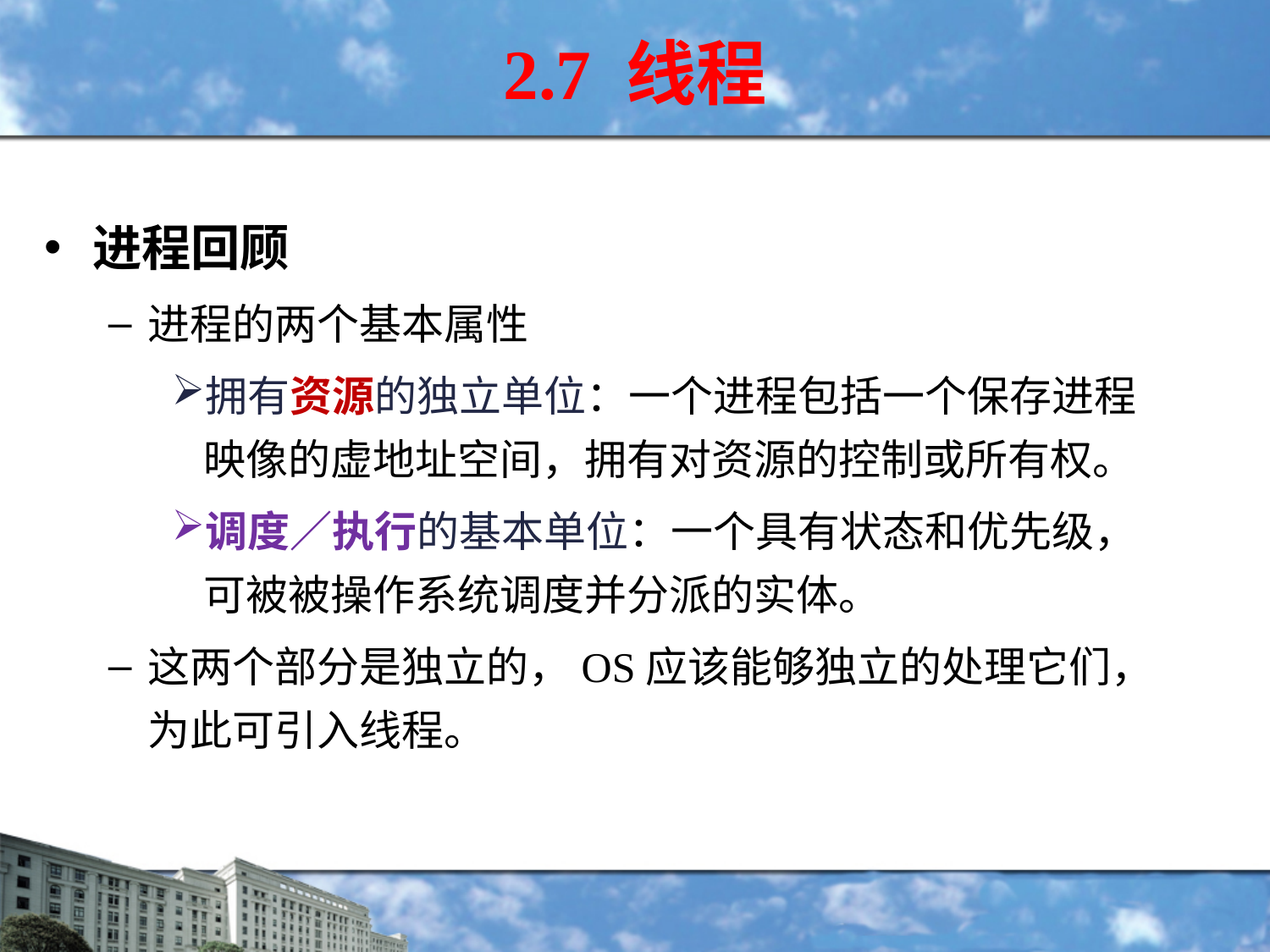

# 2.7 线程
进程回顾
进程的两个基本属性
拥有资源的独立单位：一个进程包括一个保存进程映像的虚地址空间，拥有对资源的控制或所有权。
调度／执行的基本单位：一个具有状态和优先级，可被被操作系统调度并分派的实体。
这两个部分是独立的，OS应该能够独立的处理它们，为此可引入线程。